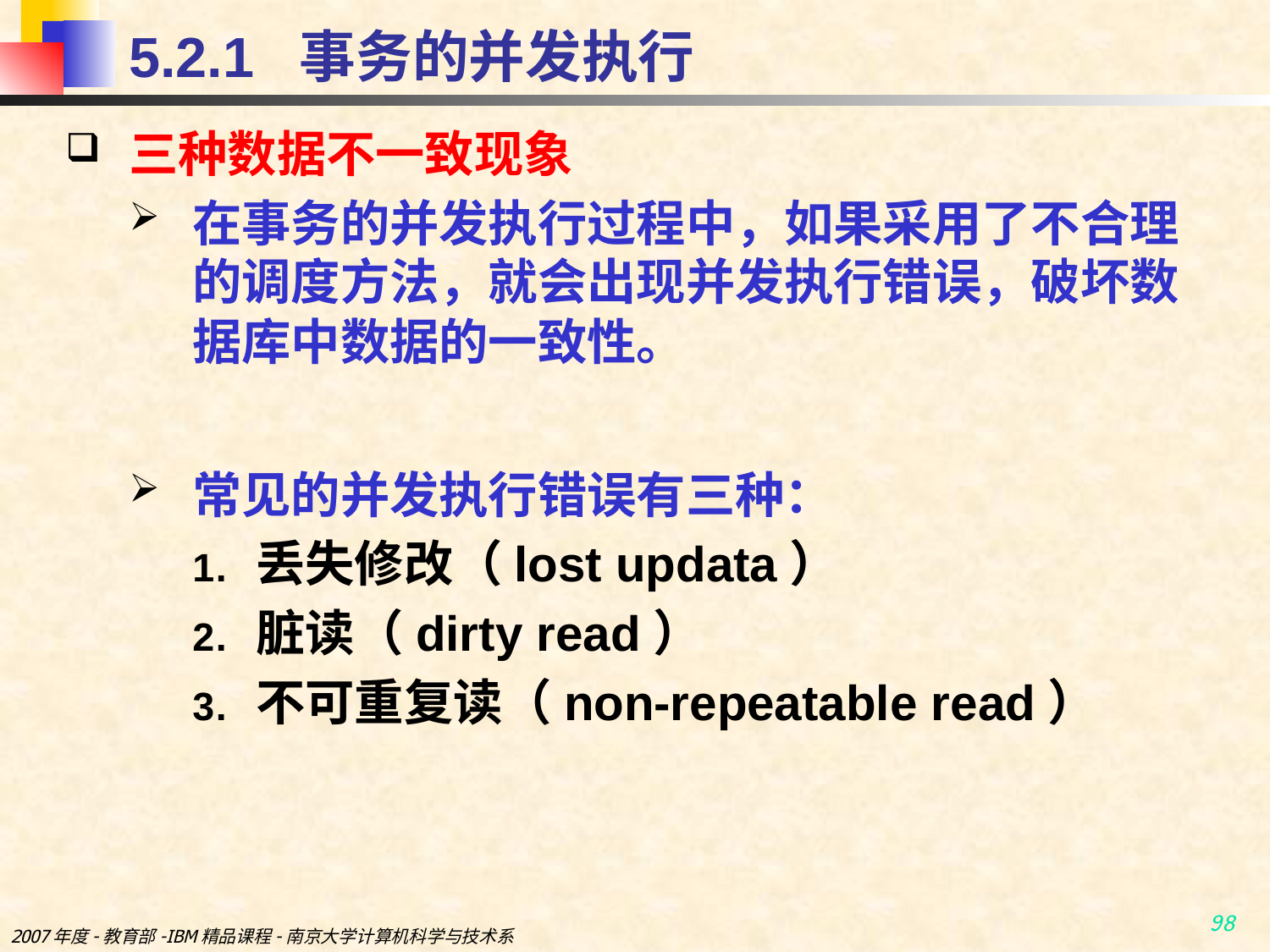

# 5.2.1  事务的并发执行
三种数据不一致现象
在事务的并发执行过程中，如果采用了不合理的调度方法，就会出现并发执行错误，破坏数据库中数据的一致性。

常见的并发执行错误有三种：
丢失修改（lost updata）
脏读（dirty read）
不可重复读（non-repeatable read）
98